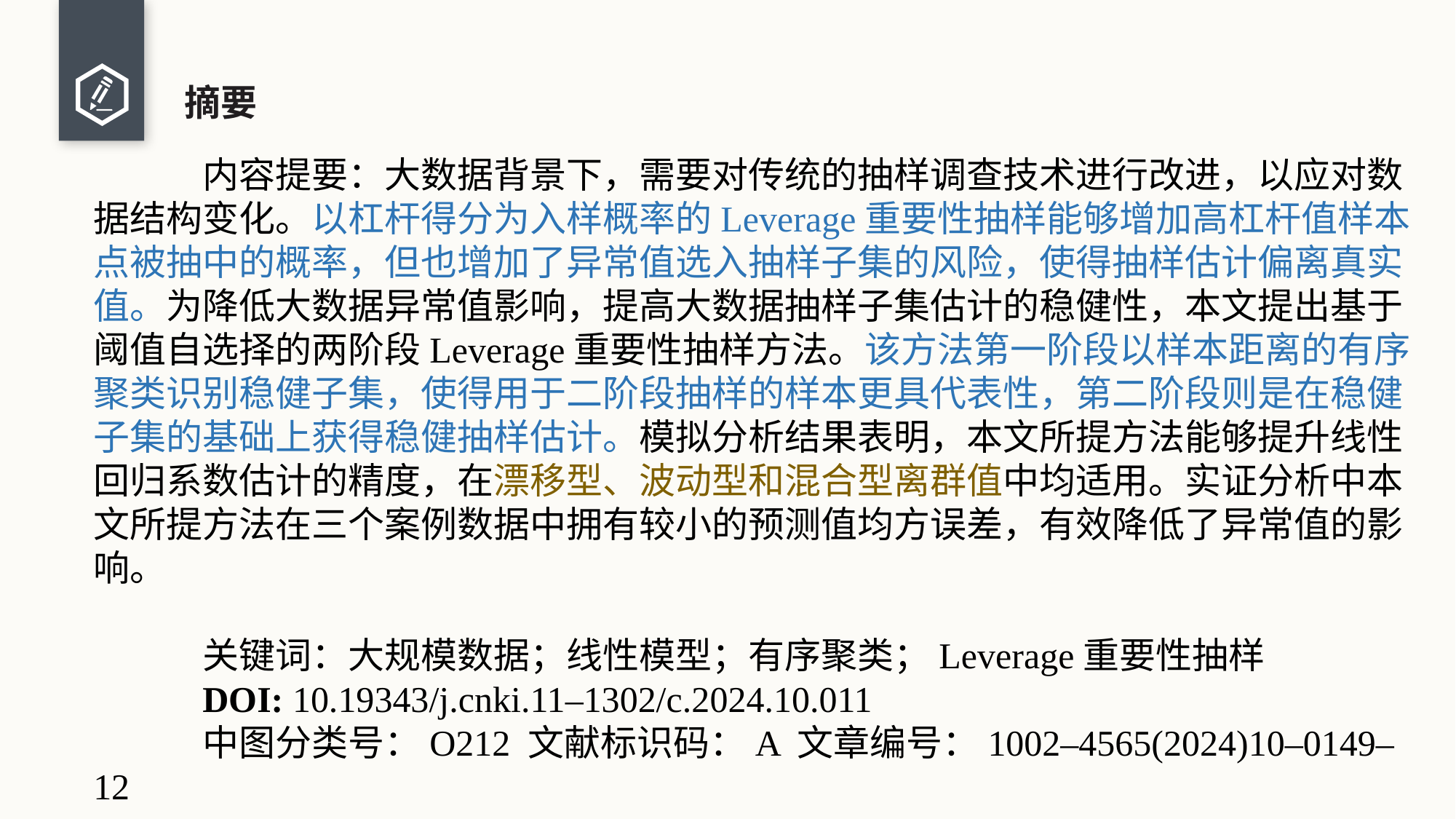

# 摘要
	内容提要：大数据背景下，需要对传统的抽样调查技术进行改进，以应对数据结构变化。以杠杆得分为入样概率的Leverage重要性抽样能够增加高杠杆值样本点被抽中的概率，但也增加了异常值选入抽样子集的风险，使得抽样估计偏离真实值。为降低大数据异常值影响，提高大数据抽样子集估计的稳健性，本文提出基于阈值自选择的两阶段Leverage重要性抽样方法。该方法第一阶段以样本距离的有序聚类识别稳健子集，使得用于二阶段抽样的样本更具代表性，第二阶段则是在稳健子集的基础上获得稳健抽样估计。模拟分析结果表明，本文所提方法能够提升线性回归系数估计的精度，在漂移型、波动型和混合型离群值中均适用。实证分析中本文所提方法在三个案例数据中拥有较小的预测值均方误差，有效降低了异常值的影响。

	关键词：大规模数据；线性模型；有序聚类；Leverage重要性抽样
	DOI: 10.19343/j.cnki.11–1302/c.2024.10.011
	中图分类号：O212 文献标识码：A 文章编号：1002–4565(2024)10–0149–12